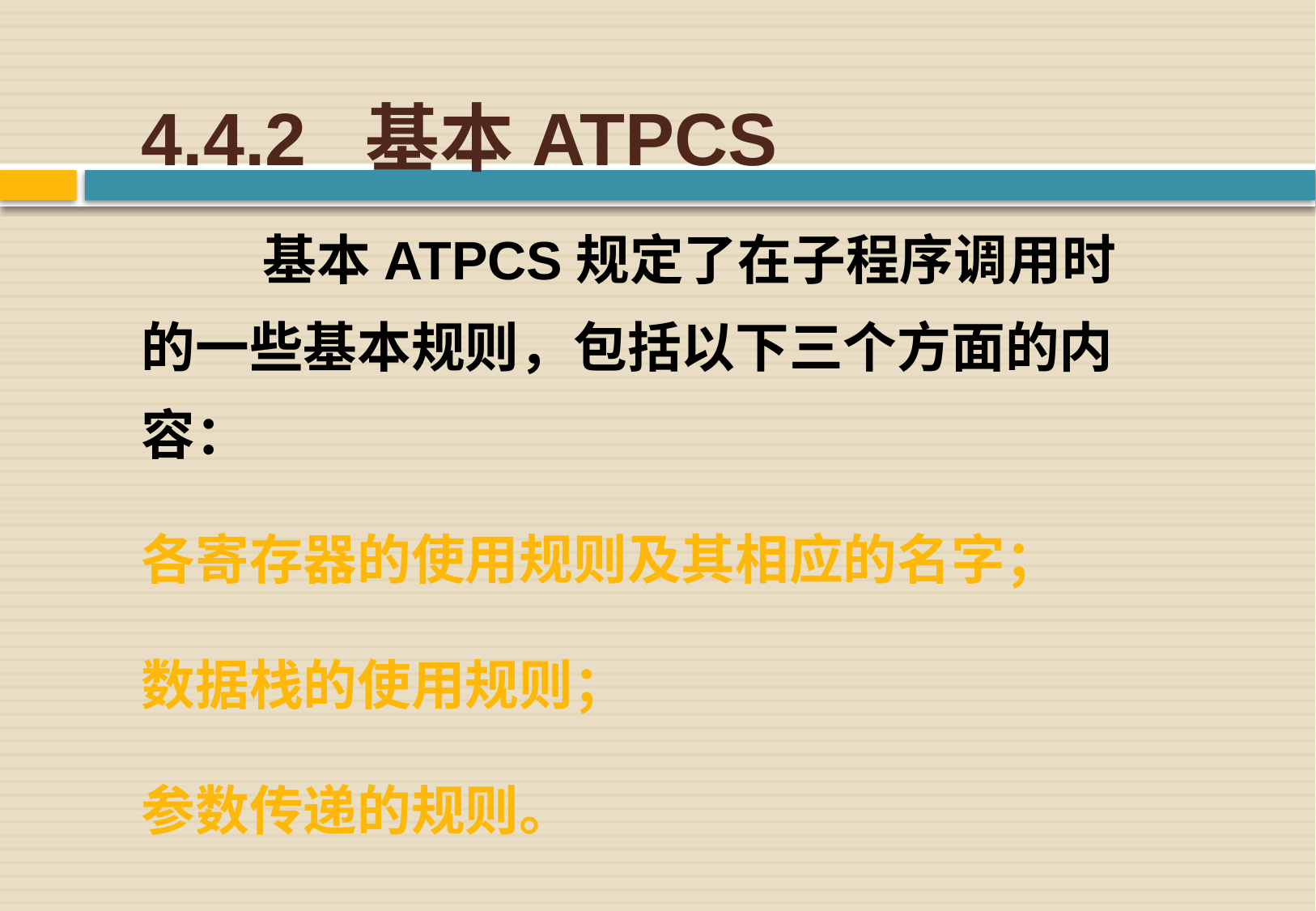

# 4.4.2  基本ATPCS
	基本ATPCS规定了在子程序调用时的一些基本规则，包括以下三个方面的内容：
各寄存器的使用规则及其相应的名字；
数据栈的使用规则；
参数传递的规则。